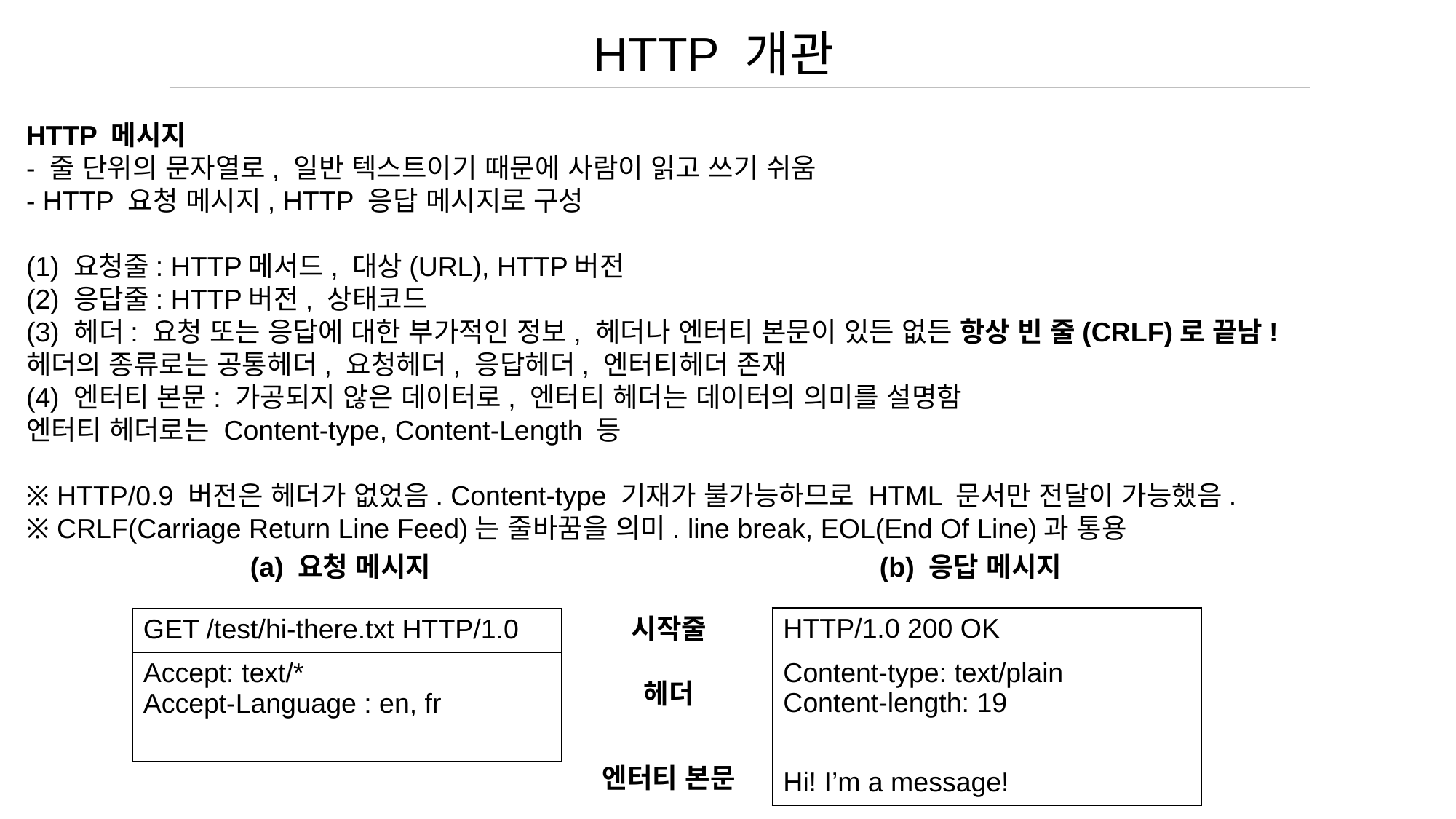

HTTP 개관
HTTP 메시지
- 줄 단위의 문자열로, 일반 텍스트이기 때문에 사람이 읽고 쓰기 쉬움
- HTTP 요청 메시지, HTTP 응답 메시지로 구성

(1) 요청줄: HTTP메서드, 대상(URL), HTTP버전
(2) 응답줄: HTTP버전, 상태코드
(3) 헤더: 요청 또는 응답에 대한 부가적인 정보, 헤더나 엔터티 본문이 있든 없든 항상 빈 줄(CRLF)로 끝남!
헤더의 종류로는 공통헤더, 요청헤더, 응답헤더, 엔터티헤더 존재
(4) 엔터티 본문: 가공되지 않은 데이터로, 엔터티 헤더는 데이터의 의미를 설명함
엔터티 헤더로는 Content-type, Content-Length 등

※ HTTP/0.9 버전은 헤더가 없었음. Content-type 기재가 불가능하므로 HTML 문서만 전달이 가능했음.
※ CRLF(Carriage Return Line Feed)는 줄바꿈을 의미. line break, EOL(End Of Line)과 통용
(b) 응답 메시지
(a) 요청 메시지
시작줄
| HTTP/1.0 200 OK |
| --- |
| Content-type: text/plain Content-length: 19 |
| Hi! I’m a message! |
| GET /test/hi-there.txt HTTP/1.0 |
| --- |
| Accept: text/\* Accept-Language : en, fr |
헤더
엔터티 본문